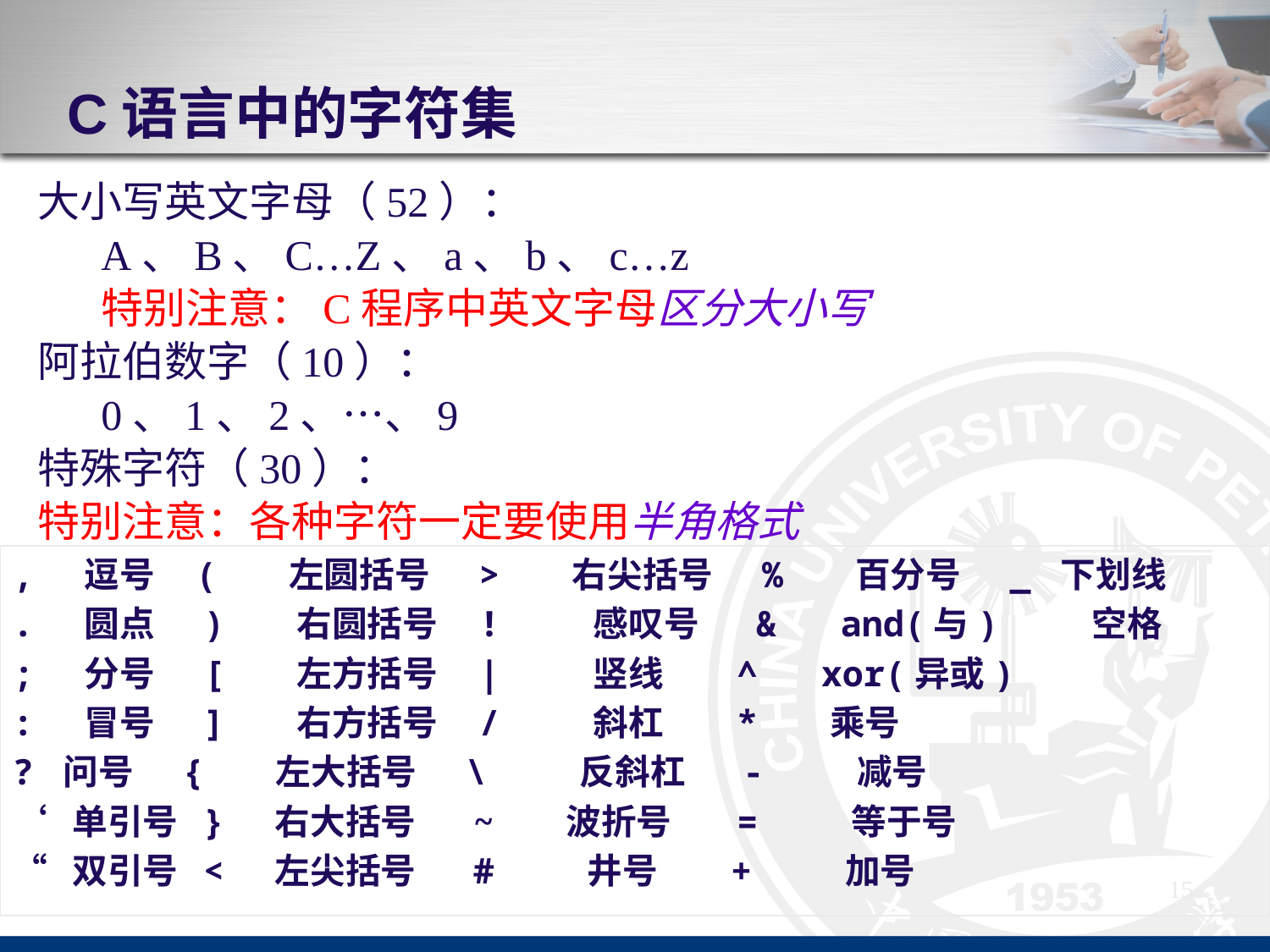

# C语言中的字符集
大小写英文字母（52）：
A、B、C…Z、a、b、c…z
特别注意：C程序中英文字母区分大小写
阿拉伯数字（10）：
0、1、2、…、9
特殊字符（30）：
特别注意：各种字符一定要使用半角格式
,  逗号    (   左圆括号     >   右尖括号     %   百分号     _ 下划线
.  圆点     )   右圆括号    !    感叹号      &   and(与)    空格
;  分号     [   左方括号    |    竖线        ^   xor(异或)
:  冒号     ]   右方括号    /    斜杠        *   乘号
? 问号     {   左大括号     \    反斜杠      -    减号
‘  单引号  }  右大括号      ~   波折号       =    等于号
“  双引号  <  左尖括号      #    井号        +    加号

15